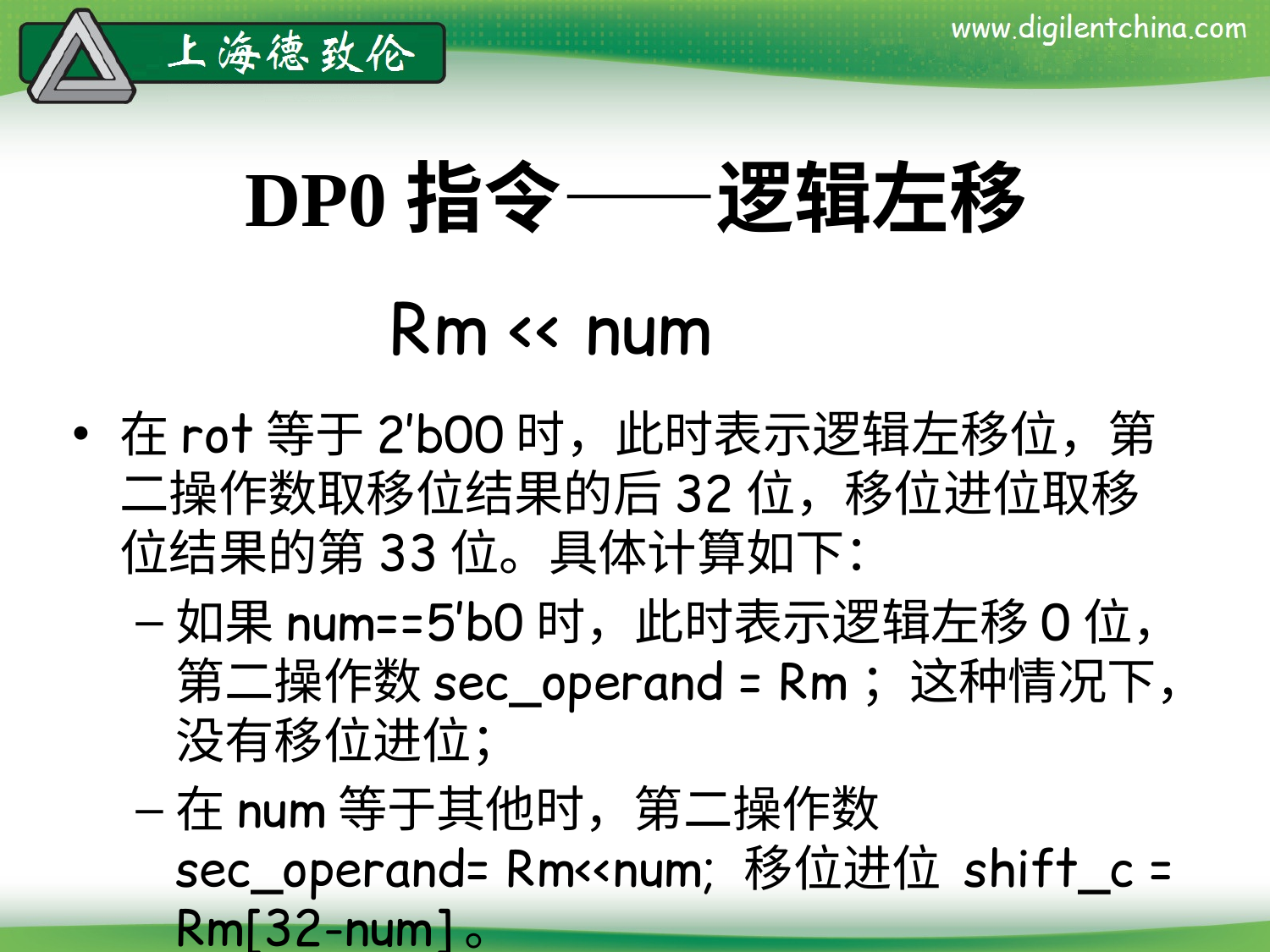

# DP0指令——逻辑左移
Rm << num
在rot等于2’b00时，此时表示逻辑左移位，第二操作数取移位结果的后32位，移位进位取移位结果的第33位。具体计算如下：
如果num==5’b0时，此时表示逻辑左移0位，第二操作数sec_operand = Rm；这种情况下，没有移位进位；
在num等于其他时，第二操作数sec_operand= Rm<<num; 移位进位 shift_c = Rm[32-num]。